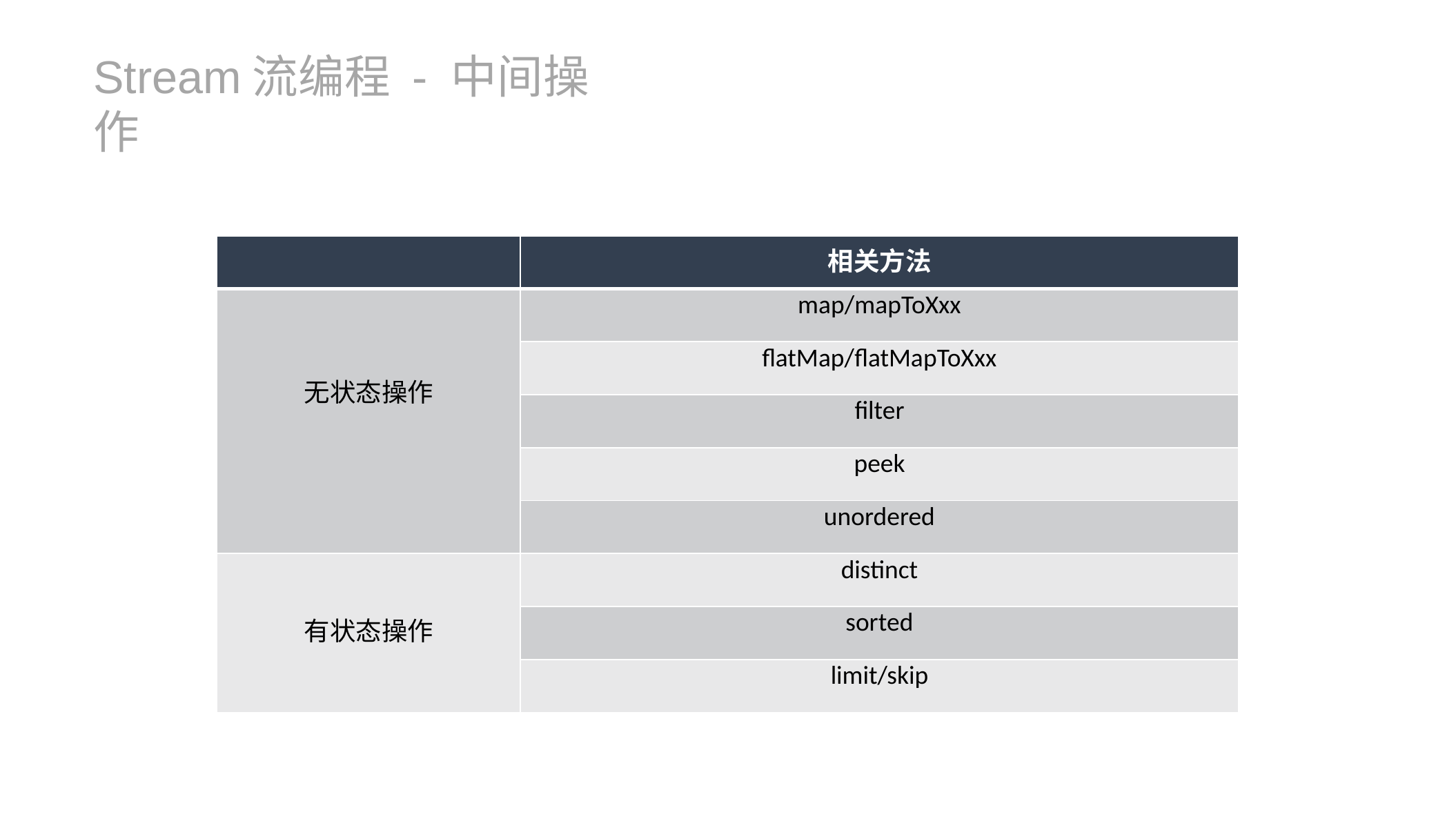

Stream流编程 - 中间操作
|  | 相关方法 |
| --- | --- |
| 无状态操作 | map/mapToXxx |
|  | flatMap/flatMapToXxx |
|  | filter |
|  | peek |
|  | unordered |
| 有状态操作 | distinct |
|  | sorted |
|  | limit/skip |